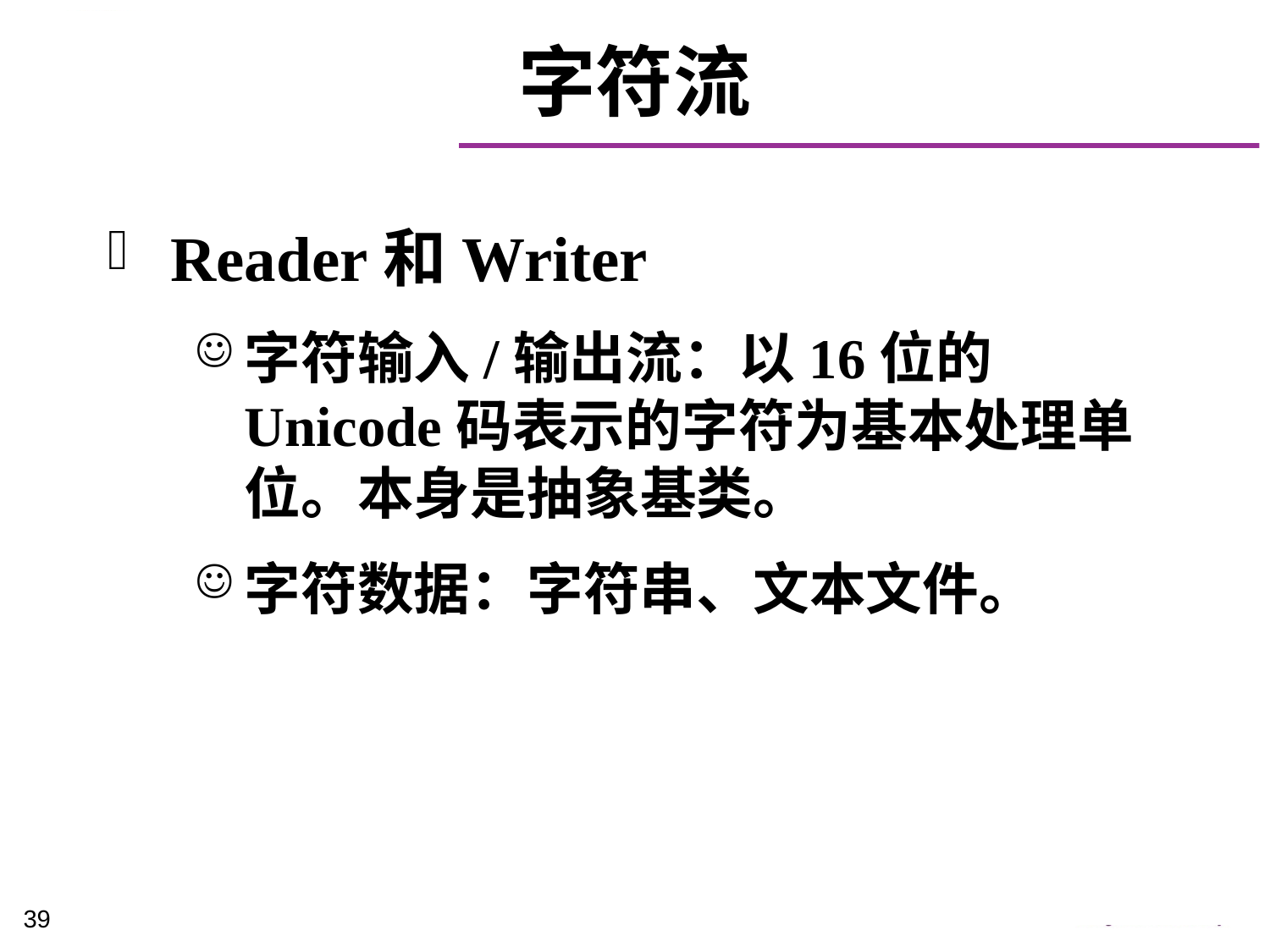

# 字符流
Reader和Writer
字符输入/输出流：以16位的Unicode码表示的字符为基本处理单位。本身是抽象基类。
字符数据：字符串、文本文件。
39